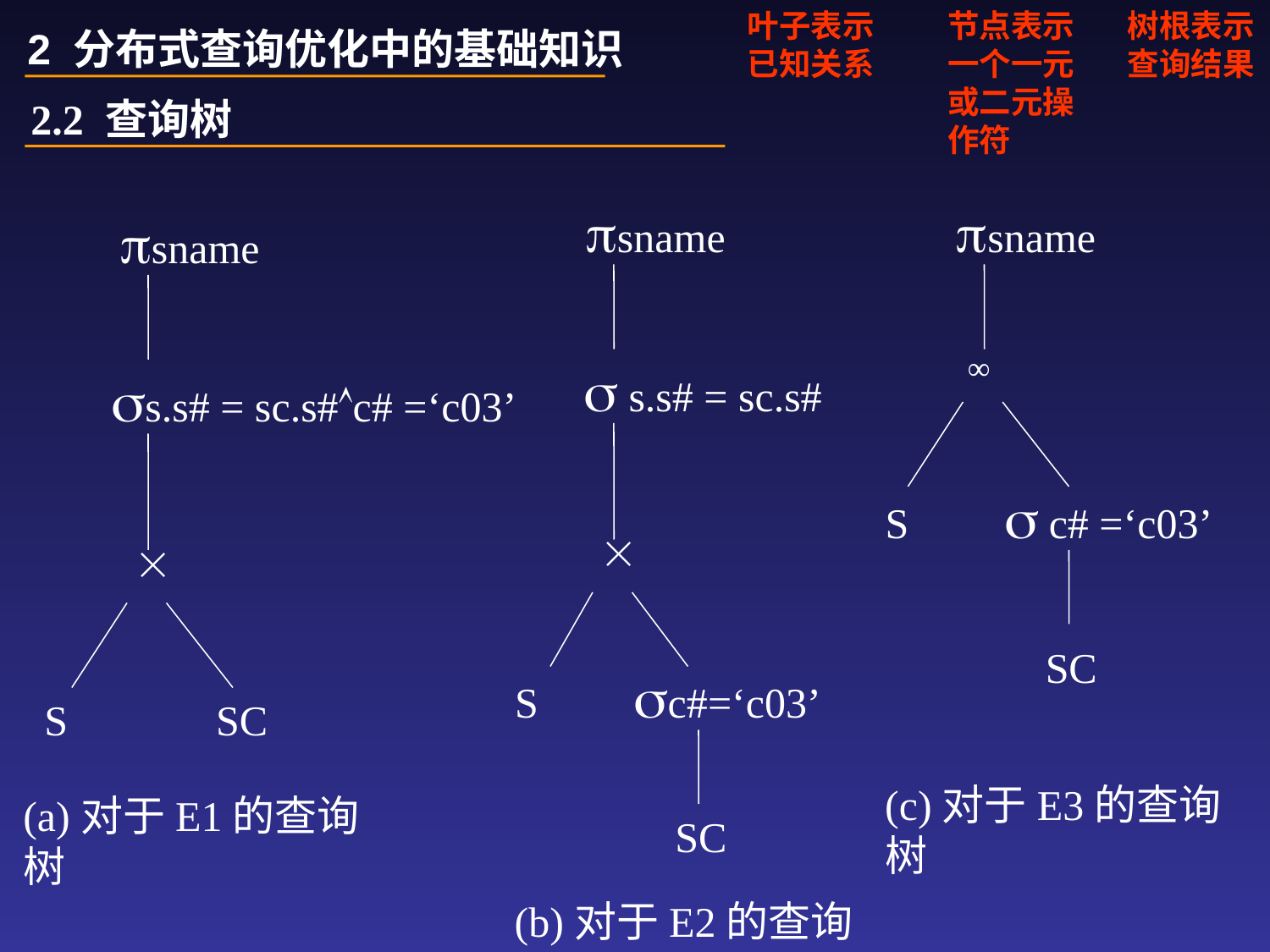

叶子表示已知关系
节点表示一个一元或二元操作符
树根表示查询结果
2 分布式查询优化中的基础知识

2.2 查询树

πsname
πsname
πsname

∞
σ s.s# = sc.s#
σs.s# = sc.s#∧c# =‘c03’

S         σ c# =‘c03’
×
×

SC
  S         σc#=‘c03’
  S              SC

(c)对于E3的查询树
(a)对于E1的查询树
SC
(b)对于E2的查询树